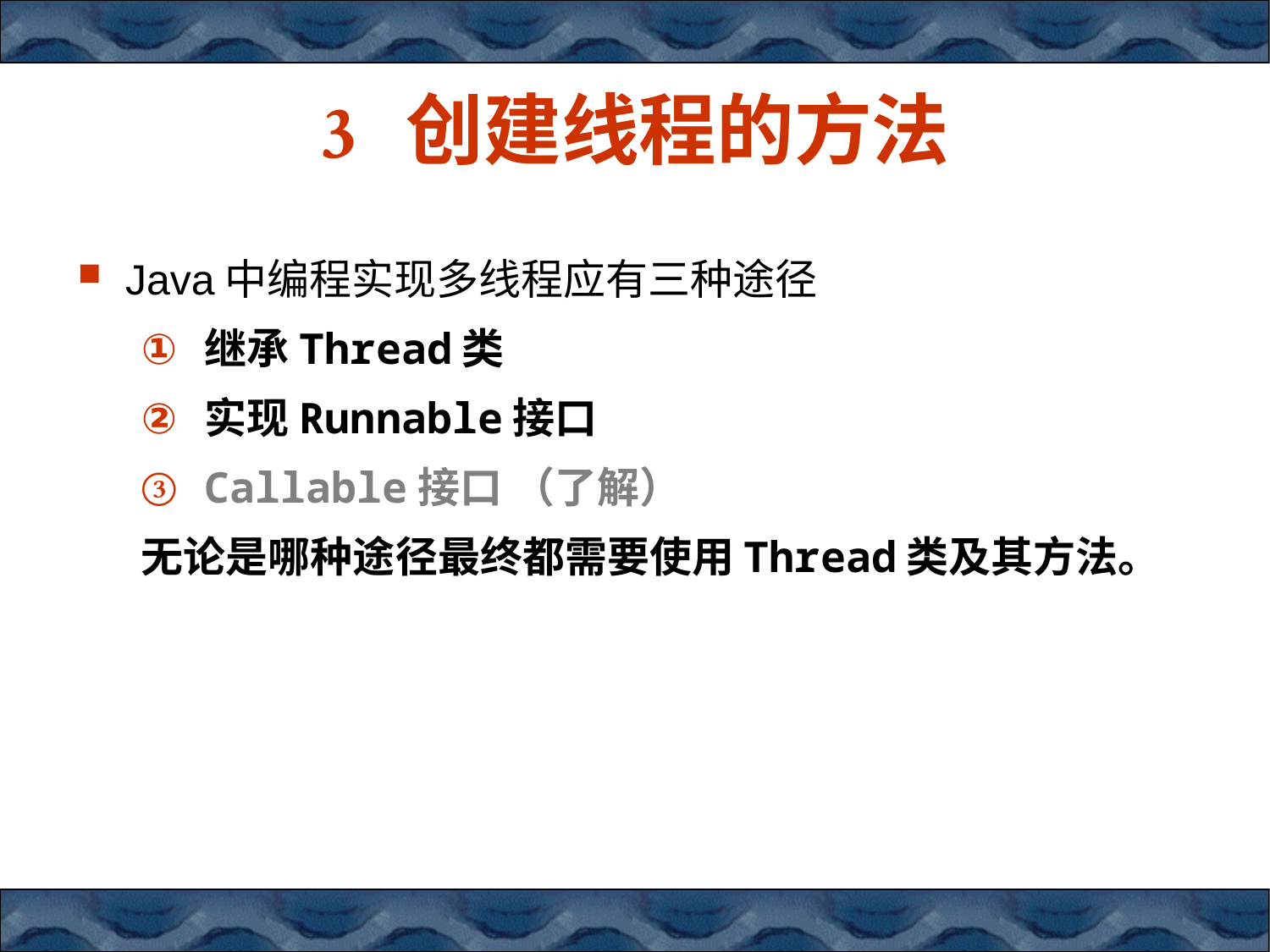

# 3  创建线程的方法
Java中编程实现多线程应有三种途径
继承Thread类
实现Runnable接口
Callable接口 （了解）
无论是哪种途径最终都需要使用Thread类及其方法。